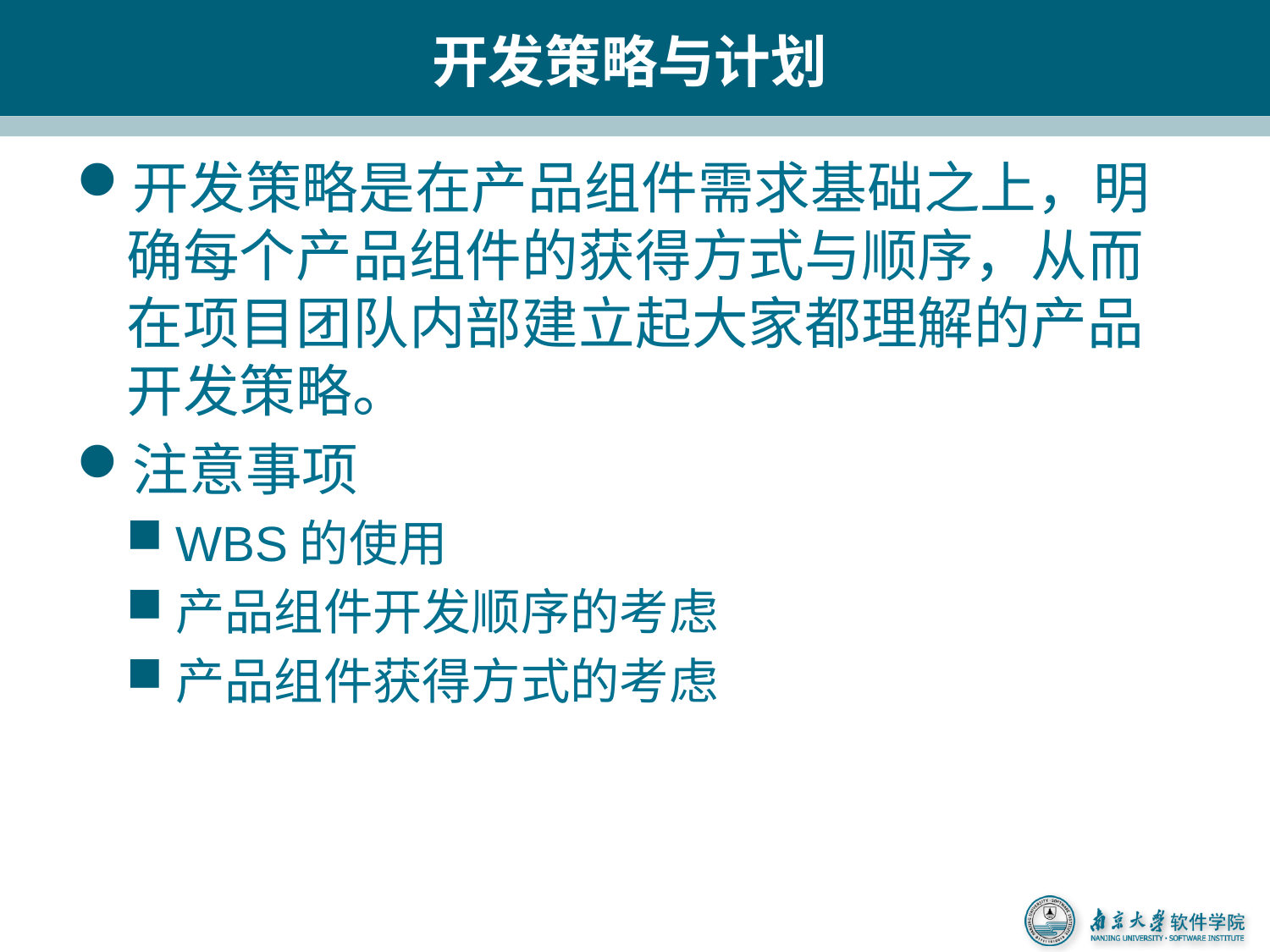

# 开发策略与计划
开发策略是在产品组件需求基础之上，明确每个产品组件的获得方式与顺序，从而在项目团队内部建立起大家都理解的产品开发策略。
注意事项
WBS的使用
产品组件开发顺序的考虑
产品组件获得方式的考虑